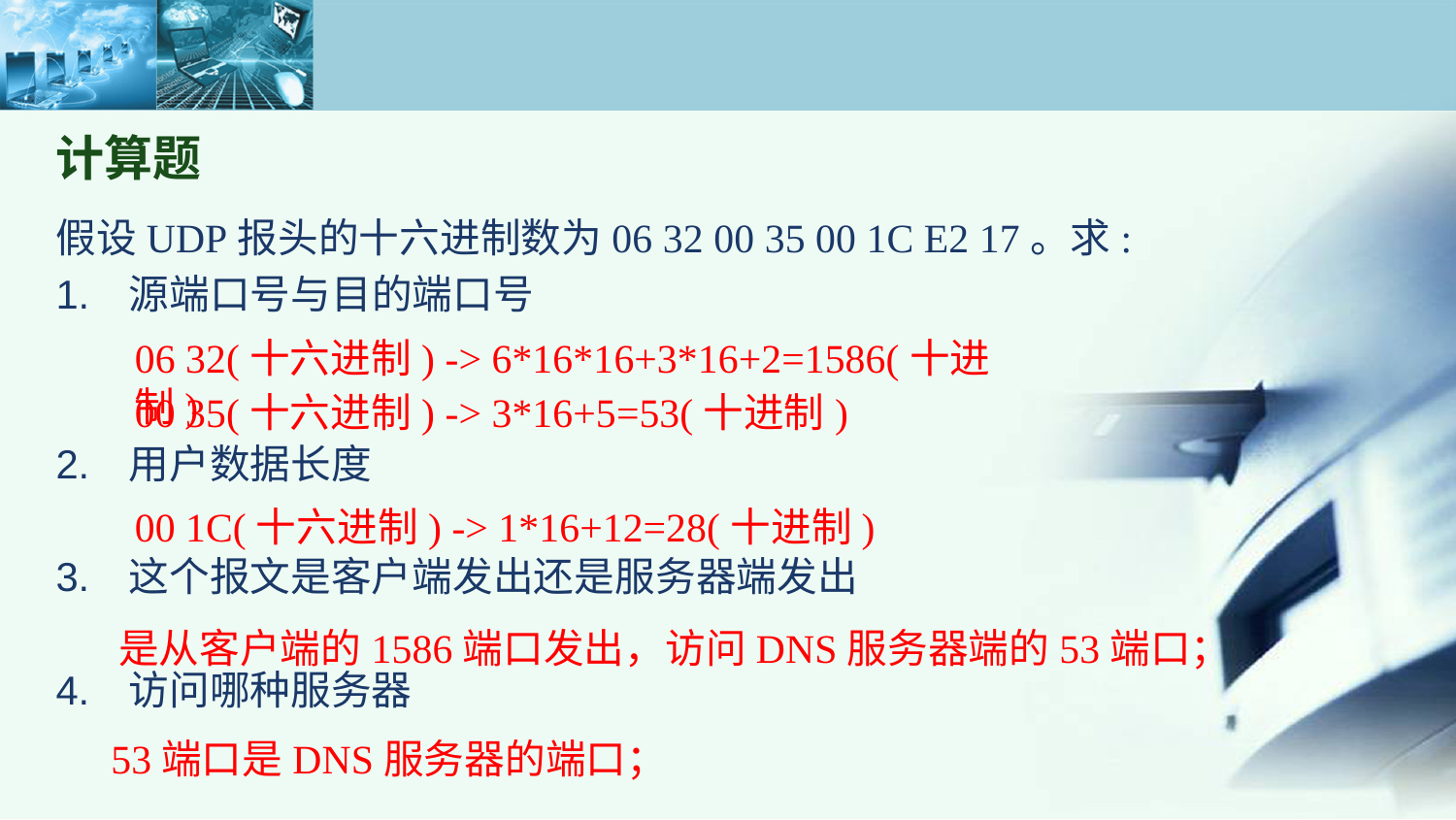

# 计算题
假设UDP报头的十六进制数为06 32 00 35 00 1C E2 17。求:
源端口号与目的端口号

用户数据长度

这个报文是客户端发出还是服务器端发出

访问哪种服务器
06 32(十六进制) -> 6*16*16+3*16+2=1586(十进制)
00 35(十六进制) -> 3*16+5=53(十进制)
00 1C(十六进制) -> 1*16+12=28(十进制)
是从客户端的1586端口发出，访问DNS服务器端的53端口；
53端口是DNS服务器的端口；